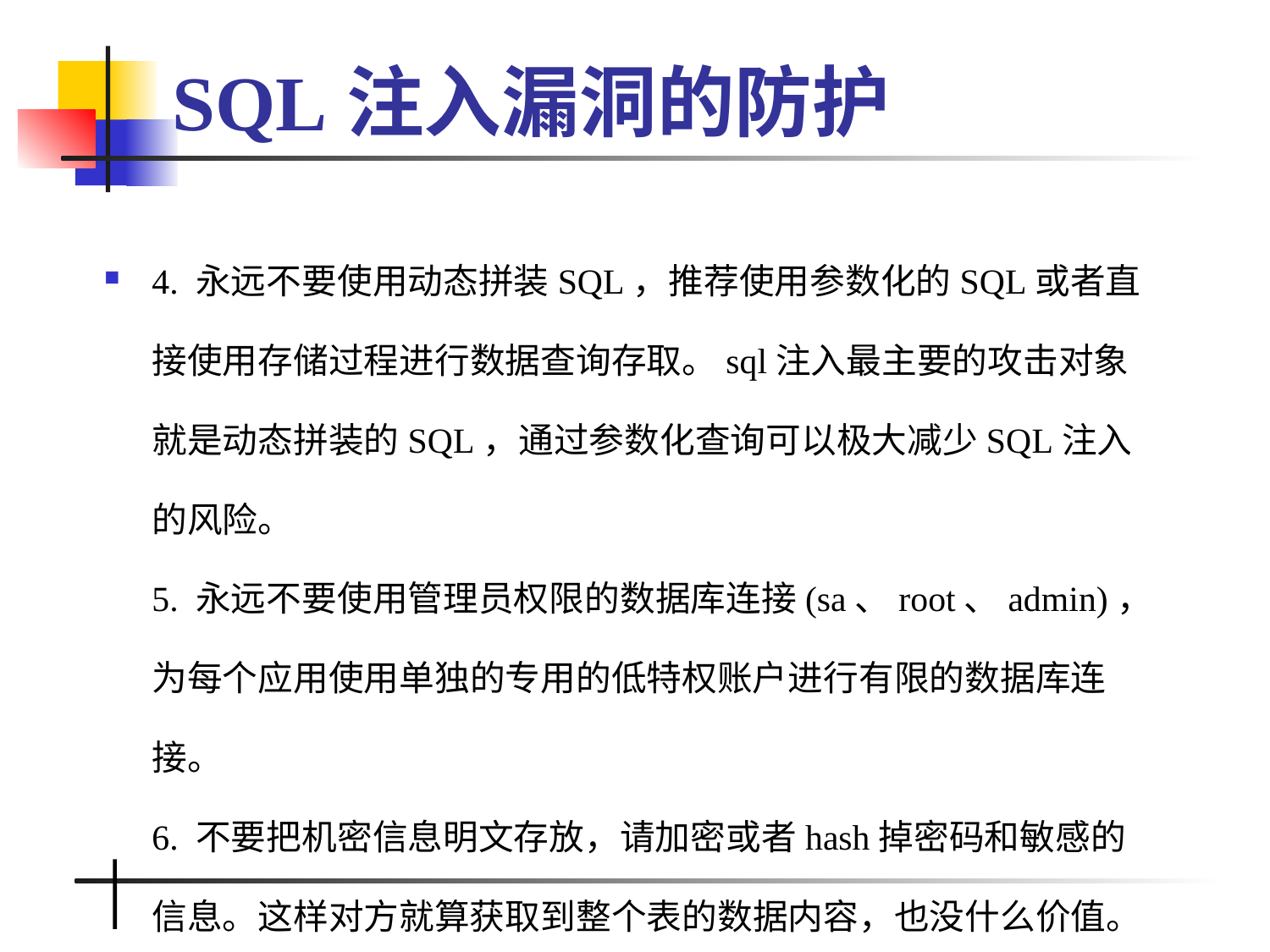

# SQL注入漏洞的防护
4. 永远不要使用动态拼装SQL，推荐使用参数化的SQL或者直接使用存储过程进行数据查询存取。sql注入最主要的攻击对象就是动态拼装的SQL，通过参数化查询可以极大减少SQL注入的风险。
5. 永远不要使用管理员权限的数据库连接(sa、root、admin)，为每个应用使用单独的专用的低特权账户进行有限的数据库连接。
6. 不要把机密信息明文存放，请加密或者hash掉密码和敏感的信息。这样对方就算获取到整个表的数据内容，也没什么价值。